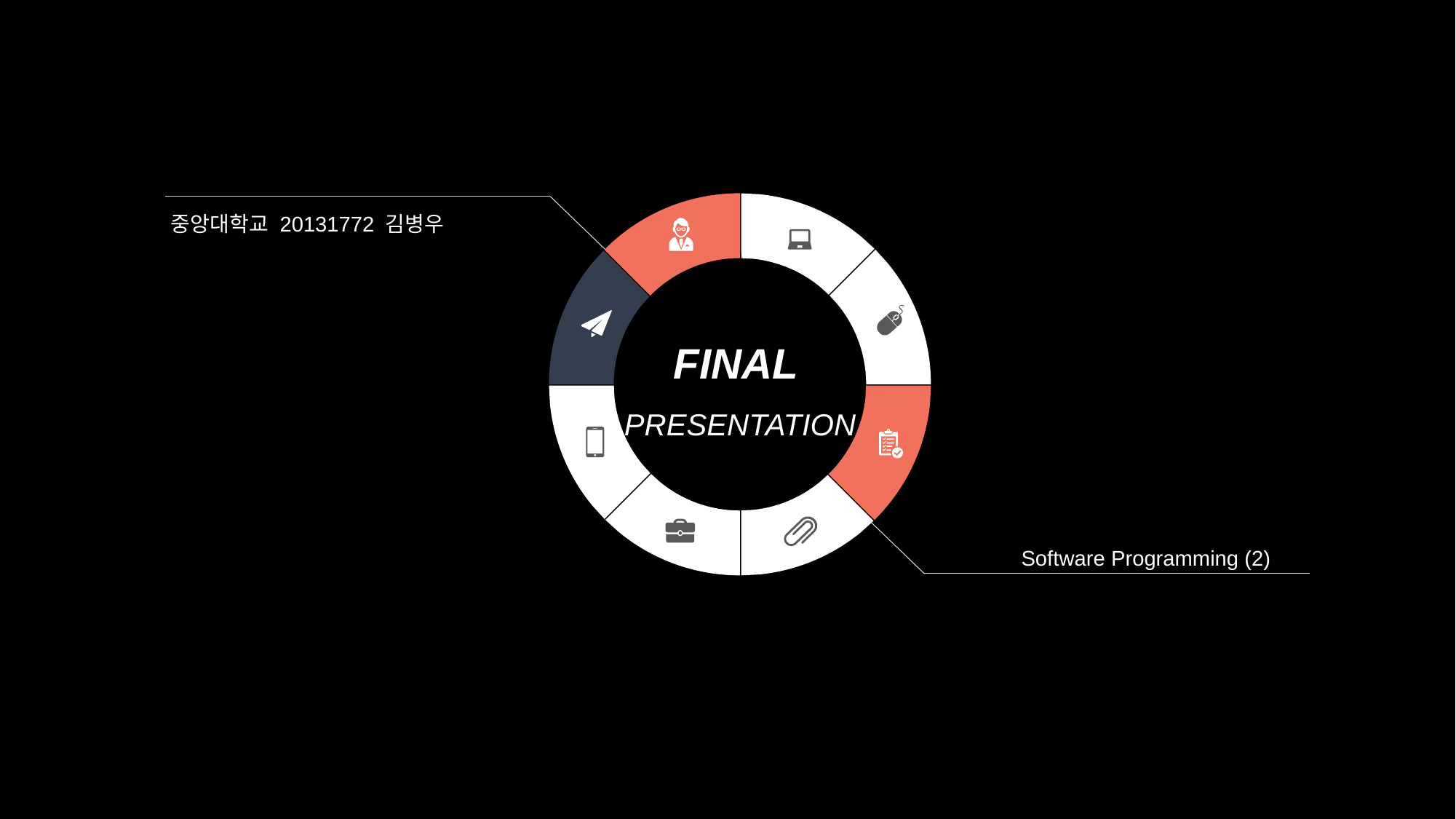

중앙대학교 20131772 김병우

FINAL
 PRESENTATION

Software Programming (2)